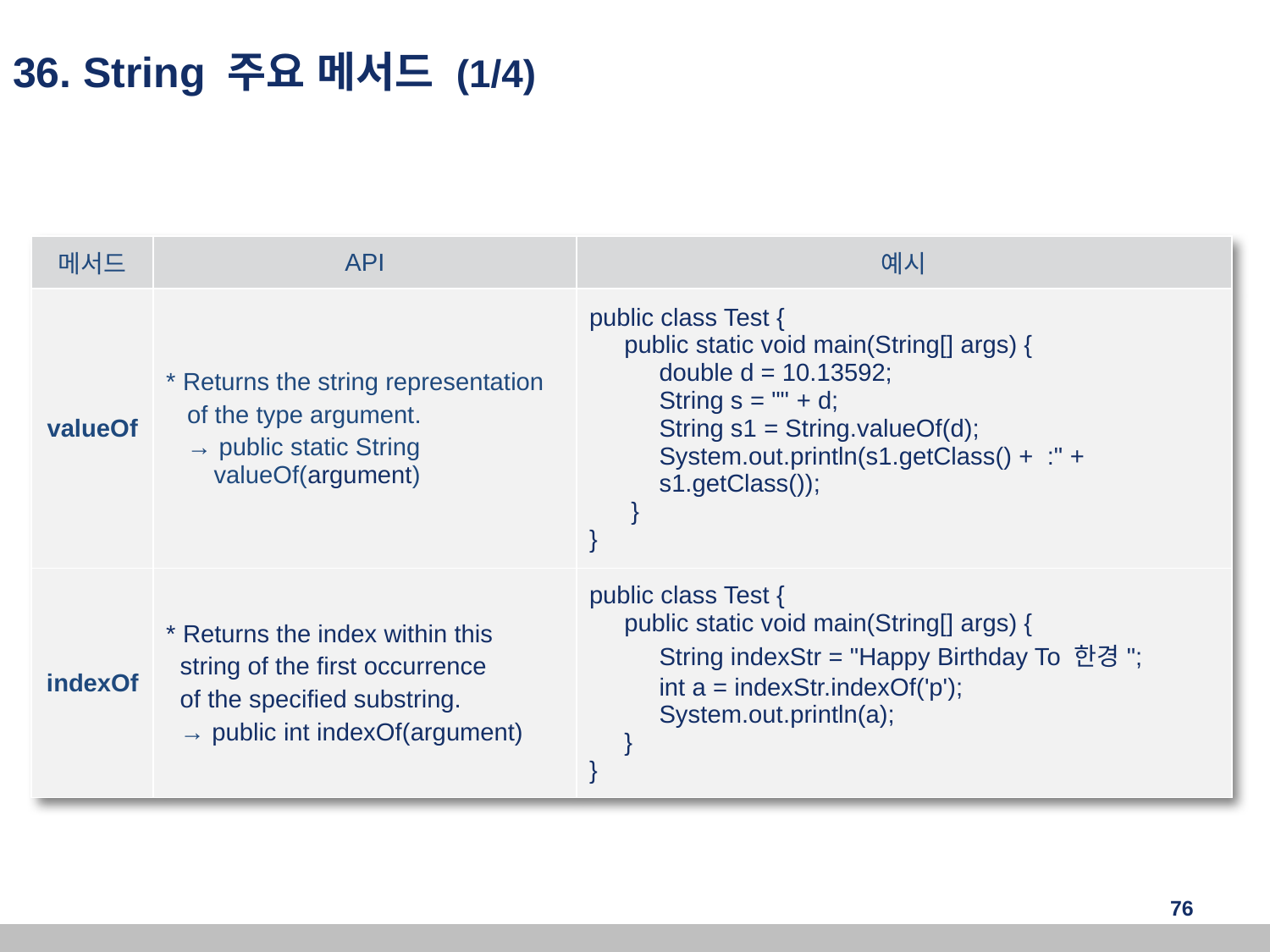

36. String 주요 메서드 (1/4)

| 메서드 | API | 예시 |
| --- | --- | --- |
| valueOf | \* Returns the string representation of the type argument. → public static String valueOf(argument) | public class Test { public static void main(String[] args) { double d = 10.13592; String s = "" + d; String s1 = String.valueOf(d); System.out.println(s1.getClass() + :" + s1.getClass()); } } |
| indexOf | \* Returns the index within this string of the first occurrence of the specified substring. → public int indexOf(argument) | public class Test { public static void main(String[] args) { String indexStr = "Happy Birthday To 한경"; int a = indexStr.indexOf('p'); System.out.println(a); } } |
76